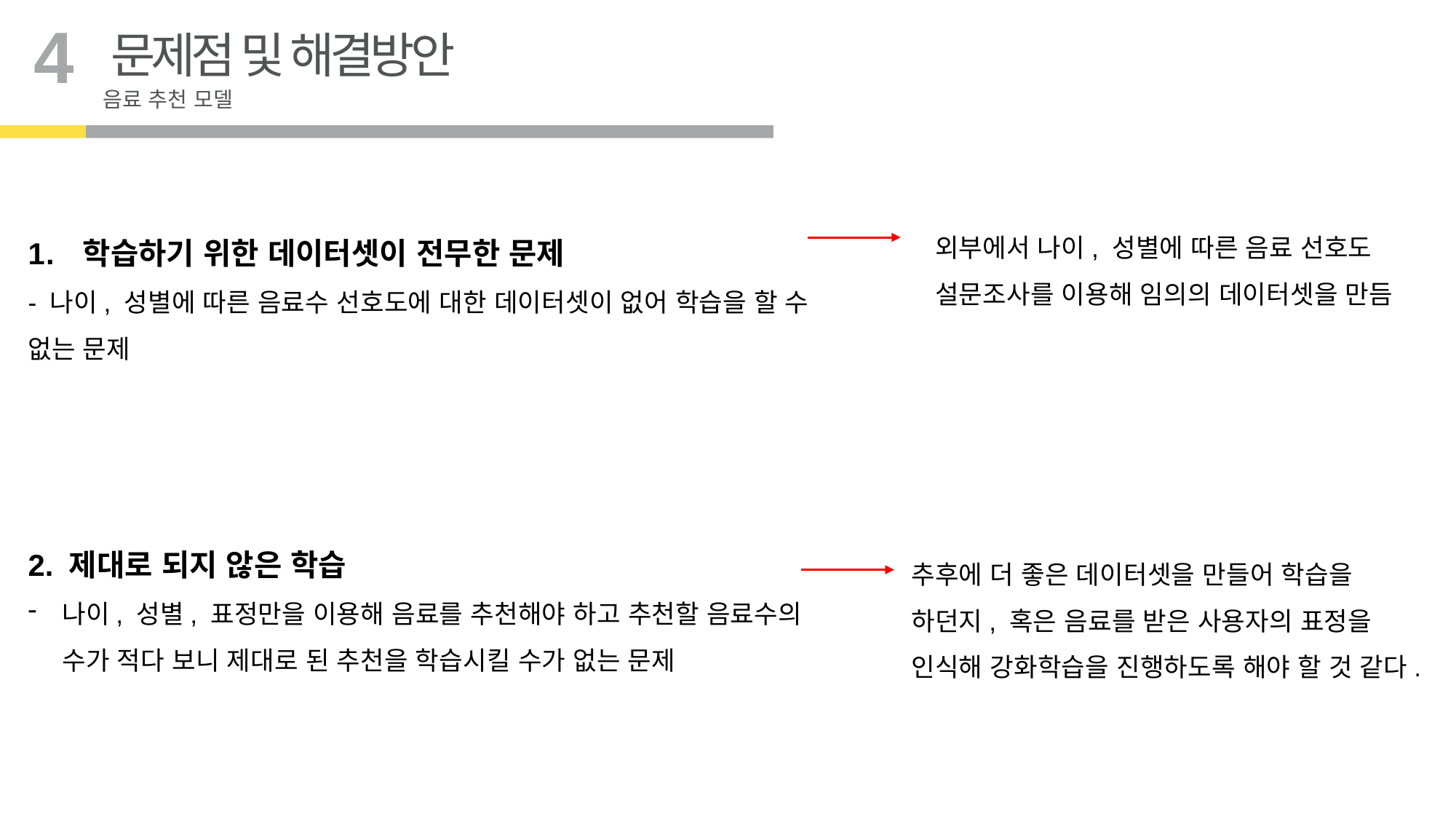

4
문제점 및 해결방안
음료 추천 모델

학습하기 위한 데이터셋이 전무한 문제
- 나이, 성별에 따른 음료수 선호도에 대한 데이터셋이 없어 학습을 할 수 없는 문제

2. 제대로 되지 않은 학습
나이, 성별, 표정만을 이용해 음료를 추천해야 하고 추천할 음료수의 수가 적다 보니 제대로 된 추천을 학습시킬 수가 없는 문제
외부에서 나이, 성별에 따른 음료 선호도 설문조사를 이용해 임의의 데이터셋을 만듬
추후에 더 좋은 데이터셋을 만들어 학습을 하던지, 혹은 음료를 받은 사용자의 표정을 인식해 강화학습을 진행하도록 해야 할 것 같다.